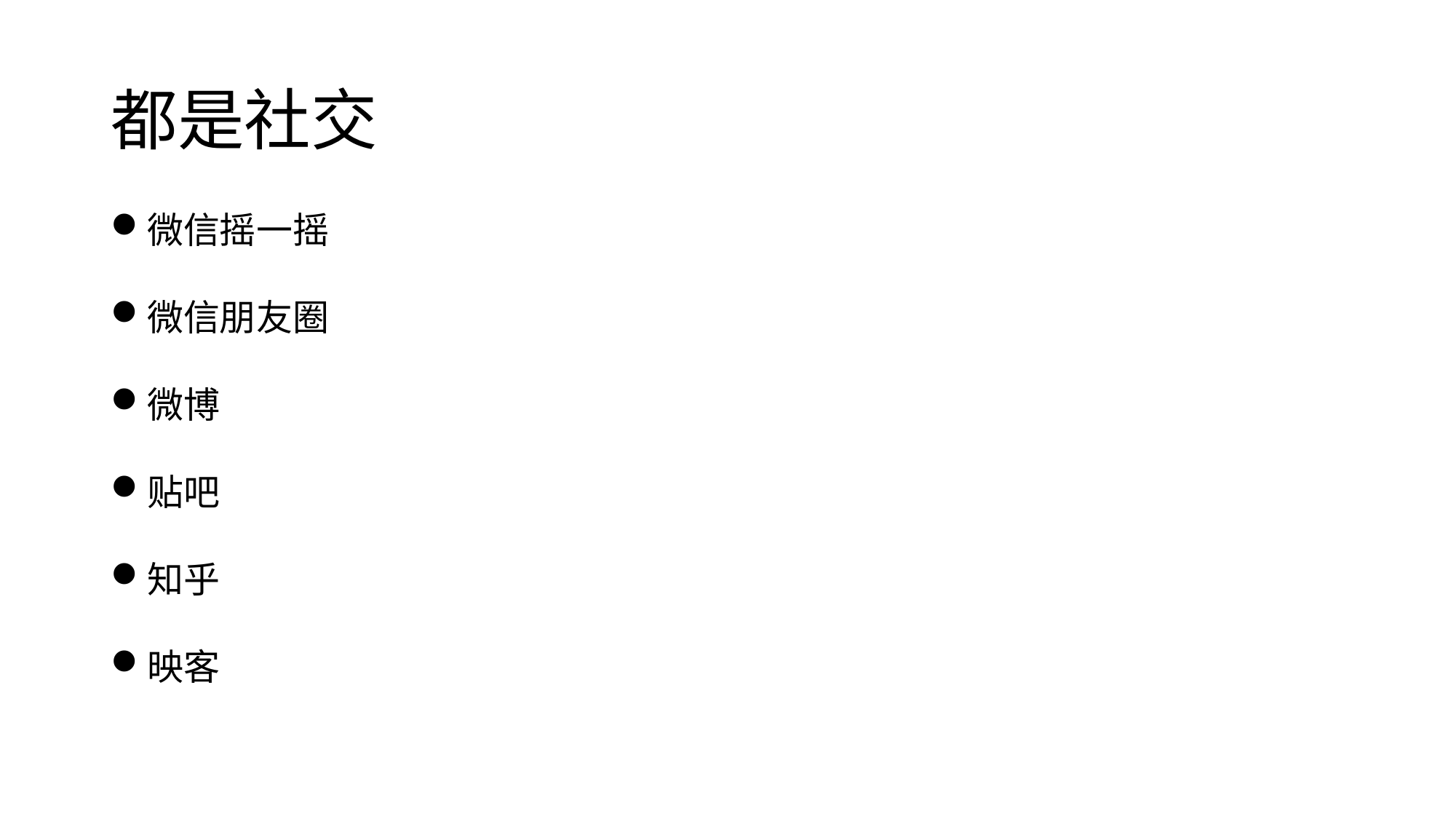

# 都是社交
微信摇一摇

微信朋友圈

微博

贴吧

知乎

映客